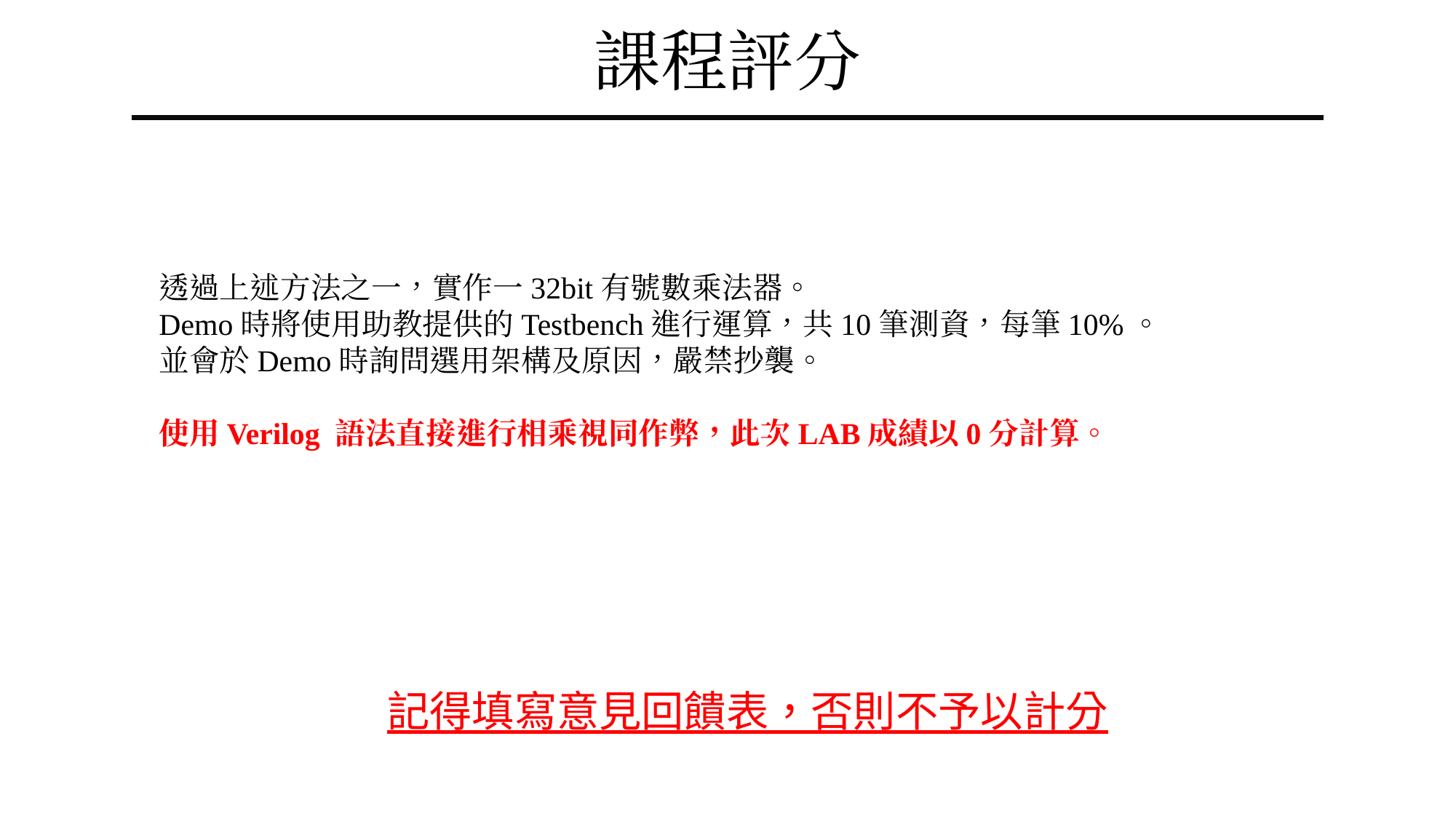

課程評分
透過上述方法之一，實作一32bit有號數乘法器。
Demo時將使用助教提供的Testbench進行運算，共10筆測資，每筆10%。
並會於Demo時詢問選用架構及原因，嚴禁抄襲。

使用Verilog 語法直接進行相乘視同作弊，此次LAB成績以0分計算。

記得填寫意見回饋表，否則不予以計分